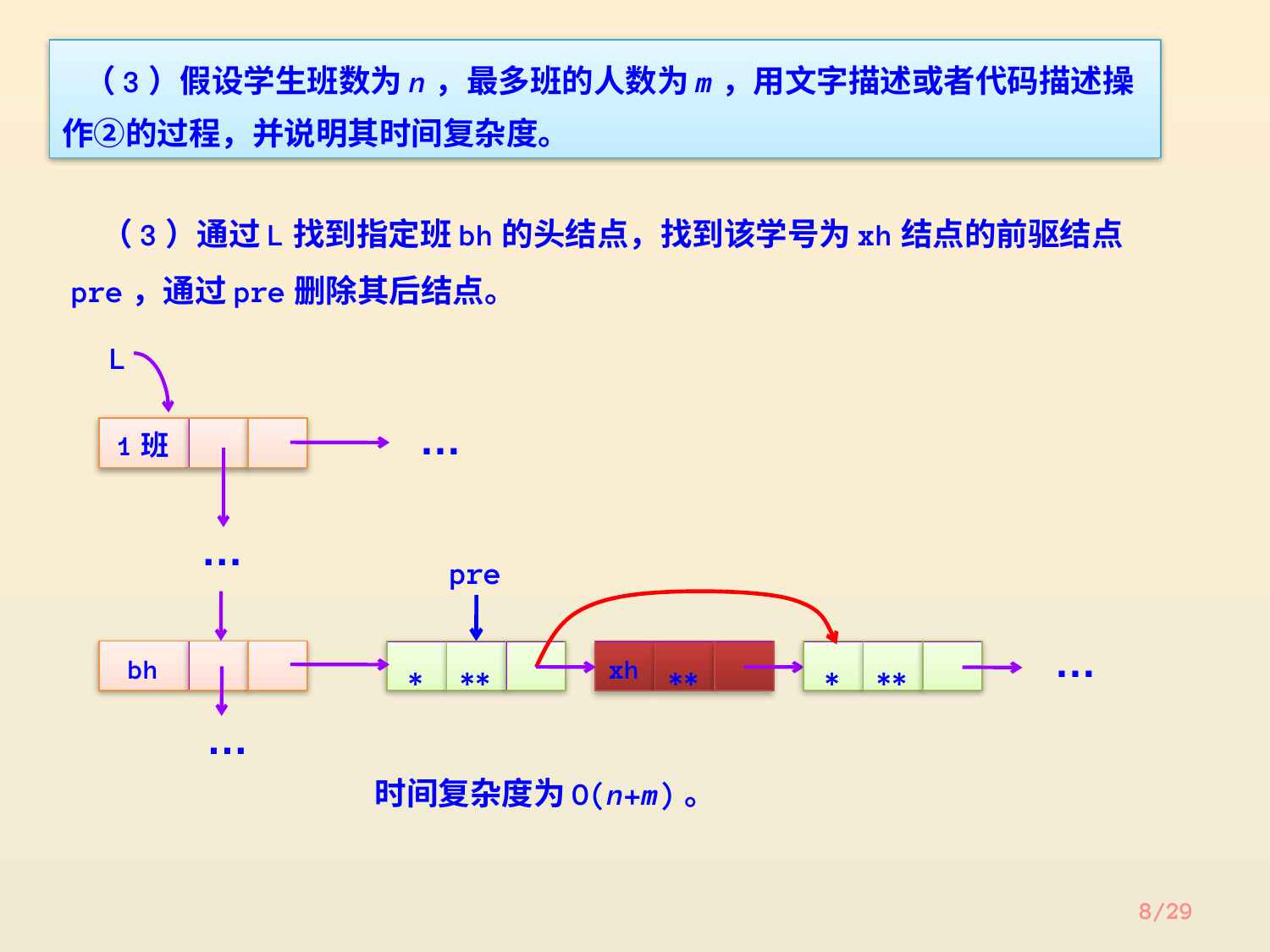

（3）假设学生班数为n，最多班的人数为m，用文字描述或者代码描述操作②的过程，并说明其时间复杂度。
   （3）通过L找到指定班bh的头结点，找到该学号为xh结点的前驱结点pre，通过pre删除其后结点。
L

…
1班

…
…
bh

*
**

xh
**

*
**

…
pre

时间复杂度为O(n+m)。
8/29